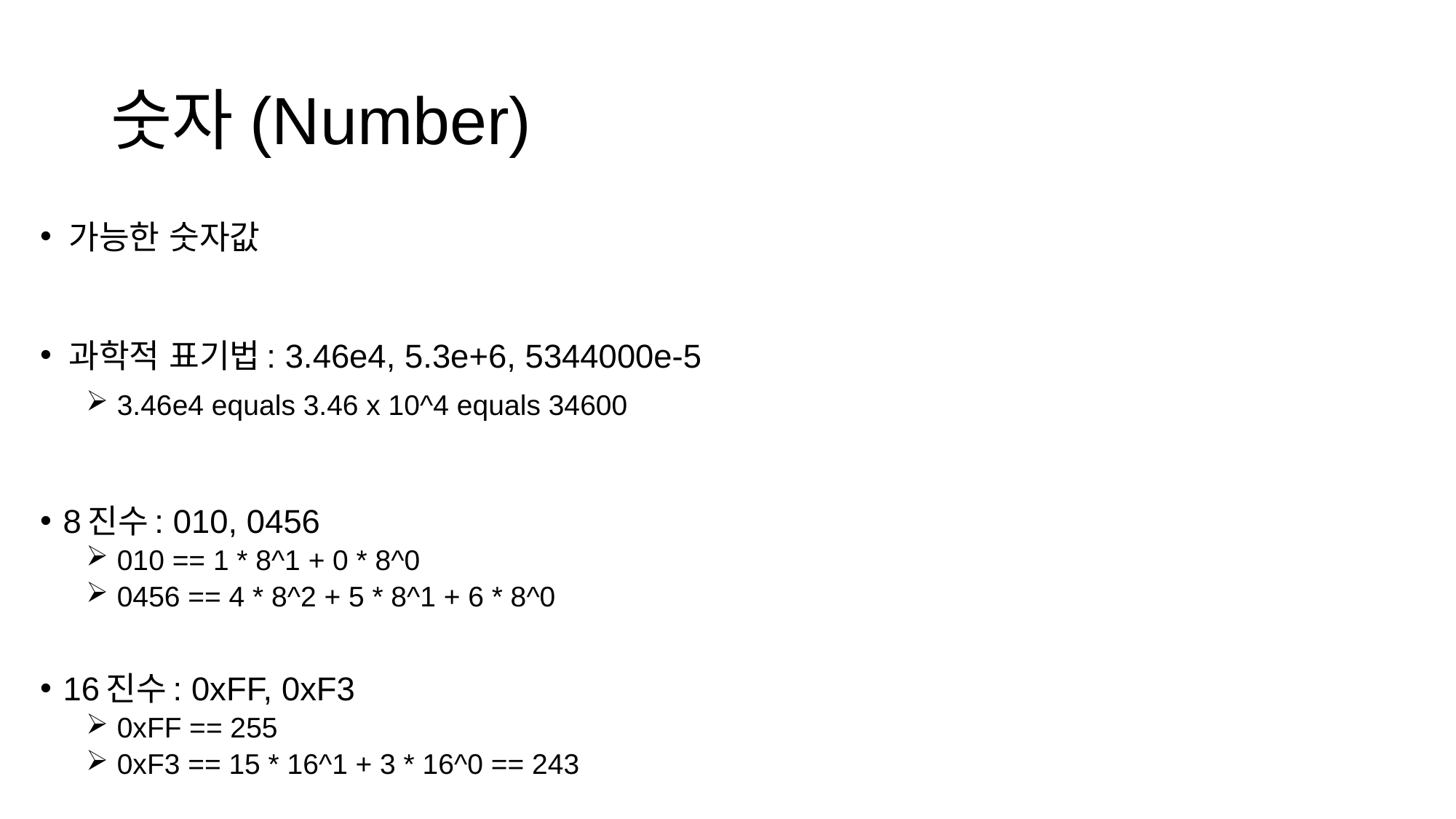

# 숫자(Number)
가능한 숫자값

과학적 표기법: 3.46e4, 5.3e+6, 5344000e-5
 3.46e4 equals 3.46 x 10^4 equals 34600

8진수: 010, 0456
 010 == 1 * 8^1 + 0 * 8^0
 0456 == 4 * 8^2 + 5 * 8^1 + 6 * 8^0

16진수: 0xFF, 0xF3
 0xFF == 255
 0xF3 == 15 * 16^1 + 3 * 16^0 == 243